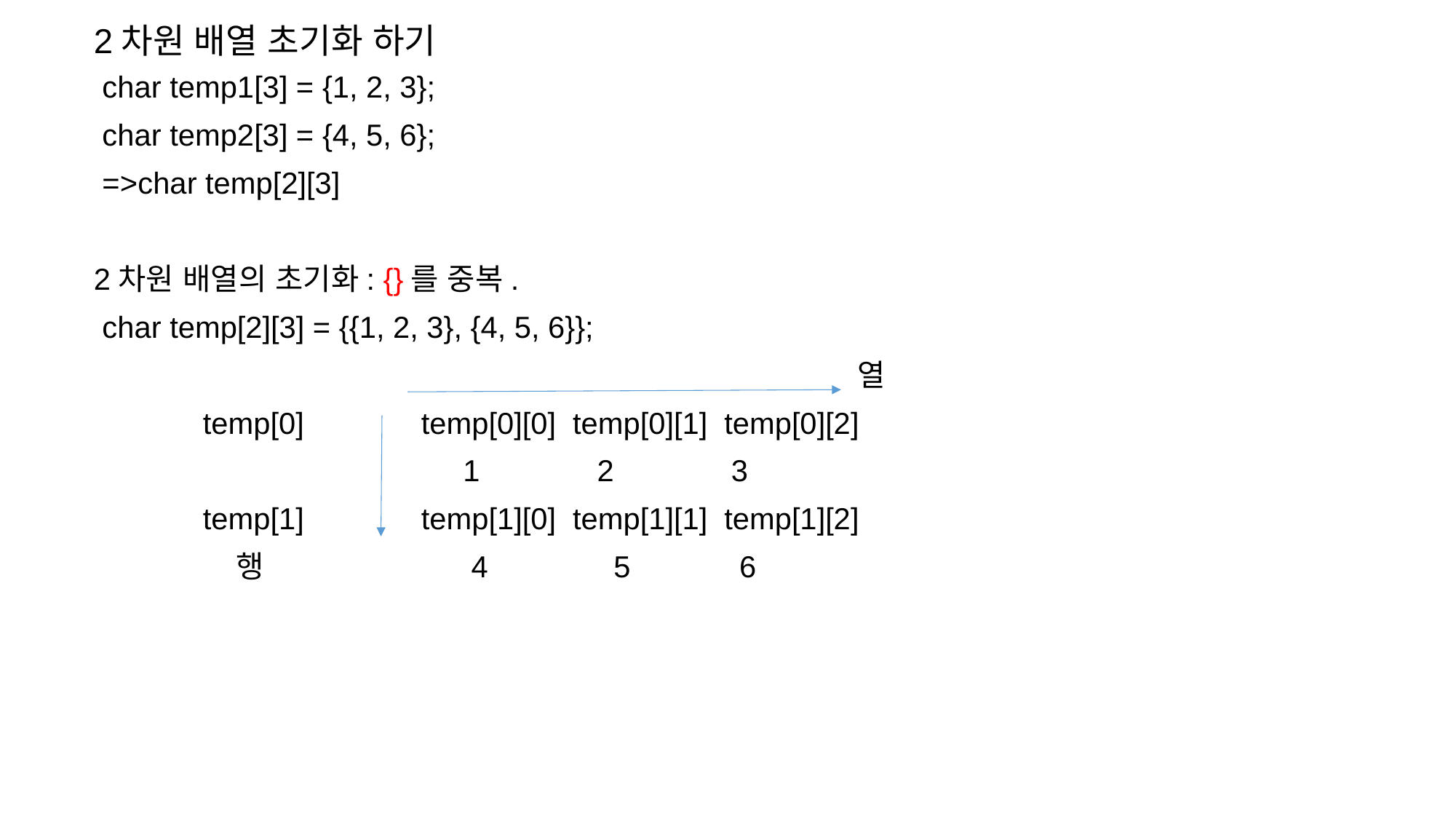

# 2차원 배열 초기화 하기
 char temp1[3] = {1, 2, 3};
 char temp2[3] = {4, 5, 6};
 =>char temp[2][3]

2차원 배열의 초기화: {}를 중복.
 char temp[2][3] = {{1, 2, 3}, {4, 5, 6}};
							열
	temp[0]		temp[0][0]  temp[0][1]  temp[0][2]
			     1              2              3
	temp[1]		temp[1][0]  temp[1][1]  temp[1][2]
	   행		     4               5             6